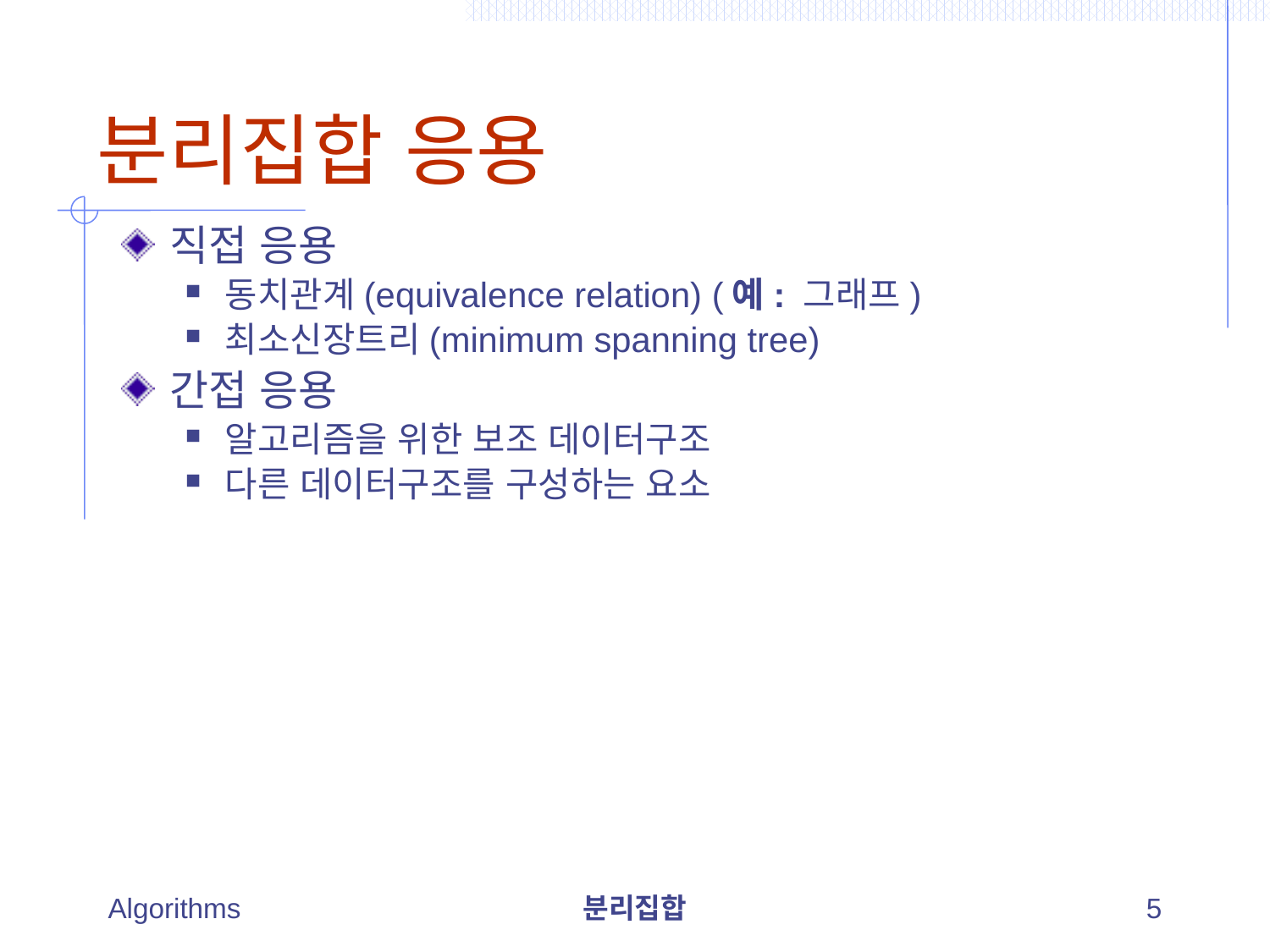

# 분리집합 응용
직접 응용
동치관계(equivalence relation) (예: 그래프)
최소신장트리(minimum spanning tree)
간접 응용
알고리즘을 위한 보조 데이터구조
다른 데이터구조를 구성하는 요소
Algorithms
분리집합
5